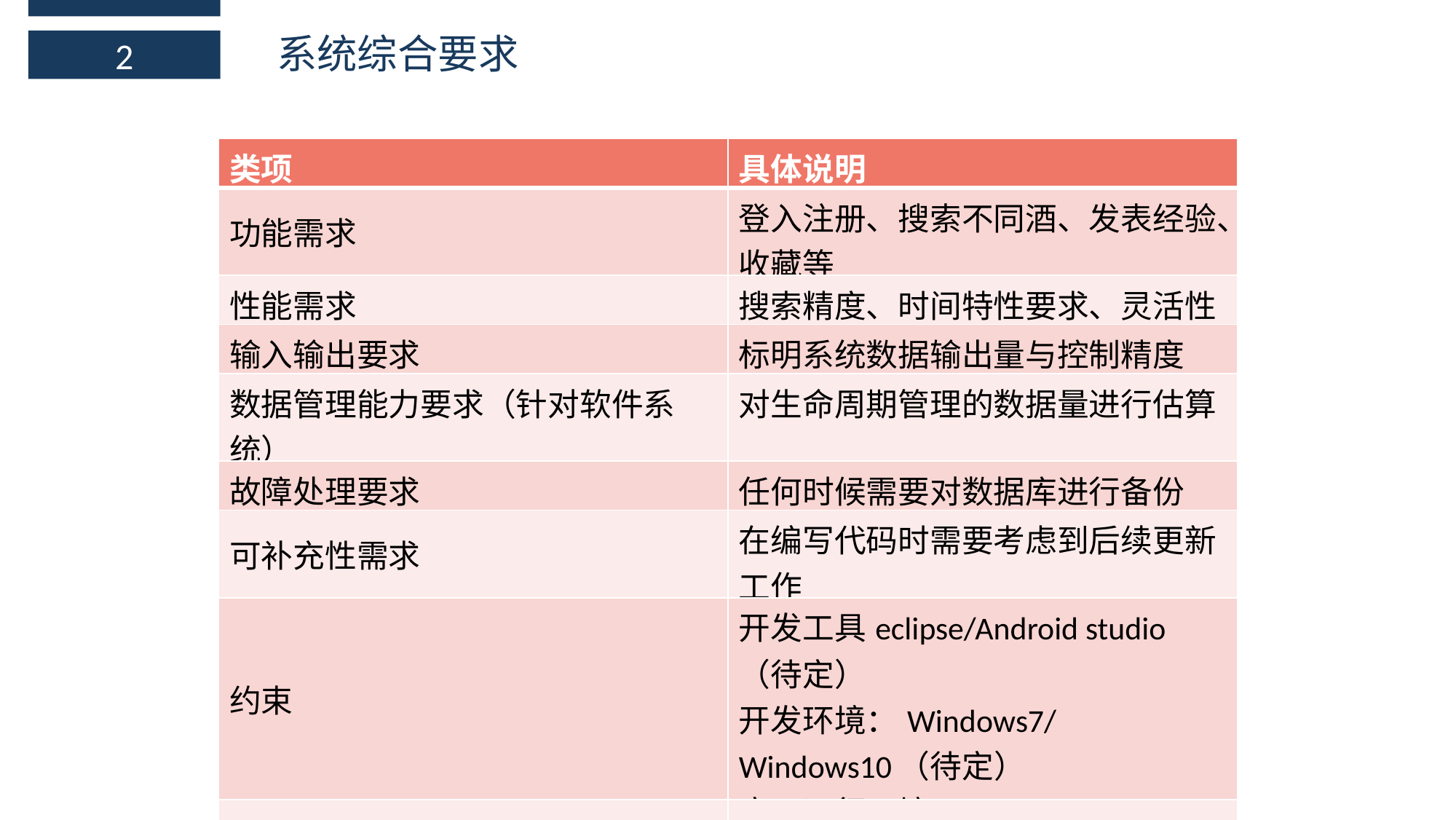

系统综合要求
2
| 类项 | 具体说明 |
| --- | --- |
| 功能需求 | 登入注册、搜索不同酒、发表经验、收藏等 |
| 性能需求 | 搜索精度、时间特性要求、灵活性 |
| 输入输出要求 | 标明系统数据输出量与控制精度 |
| 数据管理能力要求（针对软件系统） | 对生命周期管理的数据量进行估算 |
| 故障处理要求 | 任何时候需要对数据库进行备份 |
| 可补充性需求 | 在编写代码时需要考虑到后续更新工作 |
| 约束 | 开发工具eclipse/Android studio（待定） 开发环境：Windows7/Windows10（待定） 应用运行环境：Android |
|  |  |